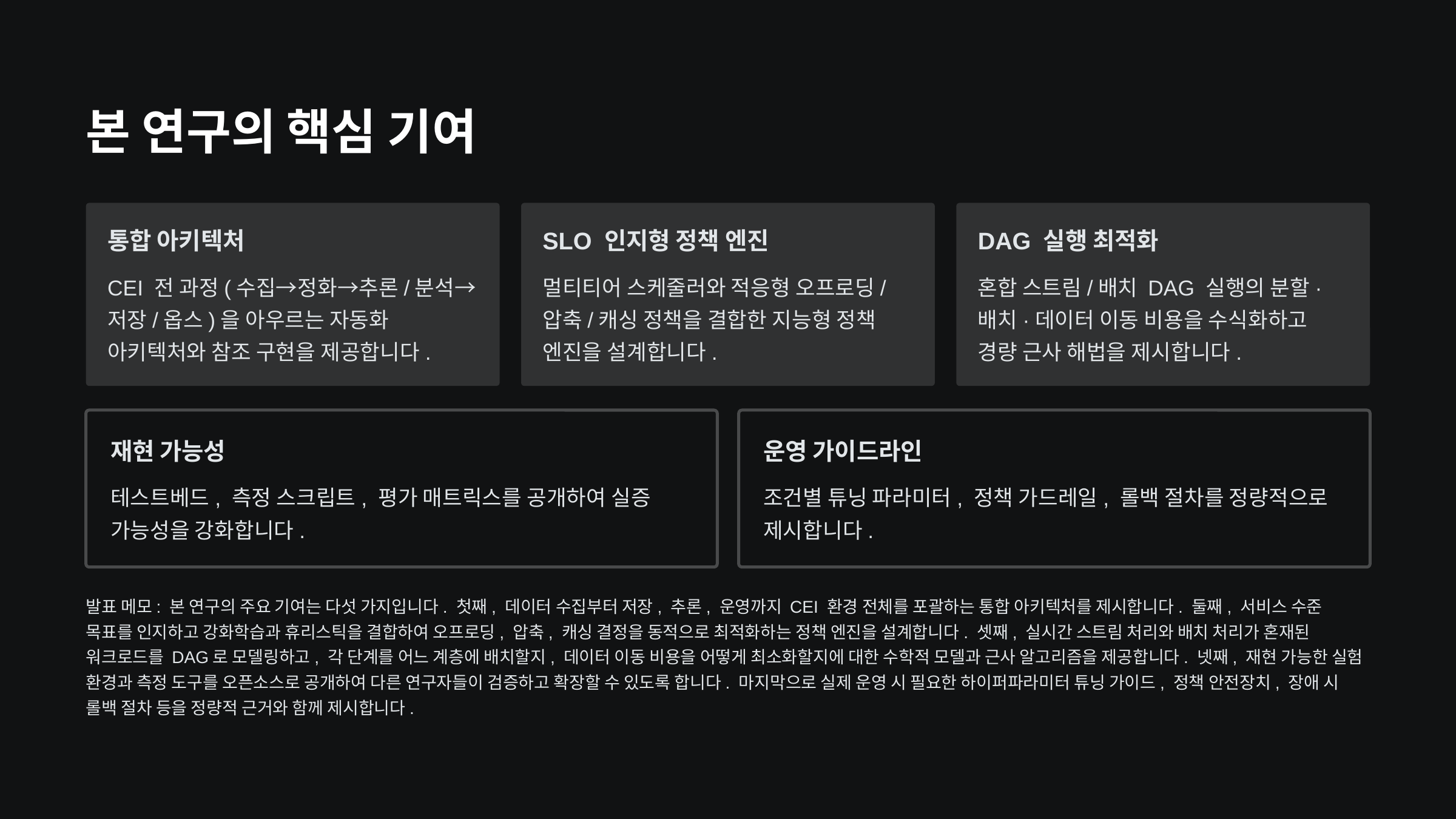

본 연구의 핵심 기여

통합 아키텍처
SLO 인지형 정책 엔진
DAG 실행 최적화
CEI 전 과정(수집→정화→추론/분석→저장/옵스)을 아우르는 자동화 아키텍처와 참조 구현을 제공합니다.
멀티티어 스케줄러와 적응형 오프로딩/압축/캐싱 정책을 결합한 지능형 정책 엔진을 설계합니다.
혼합 스트림/배치 DAG 실행의 분할·배치·데이터 이동 비용을 수식화하고 경량 근사 해법을 제시합니다.

재현 가능성
운영 가이드라인
테스트베드, 측정 스크립트, 평가 매트릭스를 공개하여 실증 가능성을 강화합니다.
조건별 튜닝 파라미터, 정책 가드레일, 롤백 절차를 정량적으로 제시합니다.
발표 메모: 본 연구의 주요 기여는 다섯 가지입니다. 첫째, 데이터 수집부터 저장, 추론, 운영까지 CEI 환경 전체를 포괄하는 통합 아키텍처를 제시합니다. 둘째, 서비스 수준 목표를 인지하고 강화학습과 휴리스틱을 결합하여 오프로딩, 압축, 캐싱 결정을 동적으로 최적화하는 정책 엔진을 설계합니다. 셋째, 실시간 스트림 처리와 배치 처리가 혼재된 워크로드를 DAG로 모델링하고, 각 단계를 어느 계층에 배치할지, 데이터 이동 비용을 어떻게 최소화할지에 대한 수학적 모델과 근사 알고리즘을 제공합니다. 넷째, 재현 가능한 실험 환경과 측정 도구를 오픈소스로 공개하여 다른 연구자들이 검증하고 확장할 수 있도록 합니다. 마지막으로 실제 운영 시 필요한 하이퍼파라미터 튜닝 가이드, 정책 안전장치, 장애 시 롤백 절차 등을 정량적 근거와 함께 제시합니다.